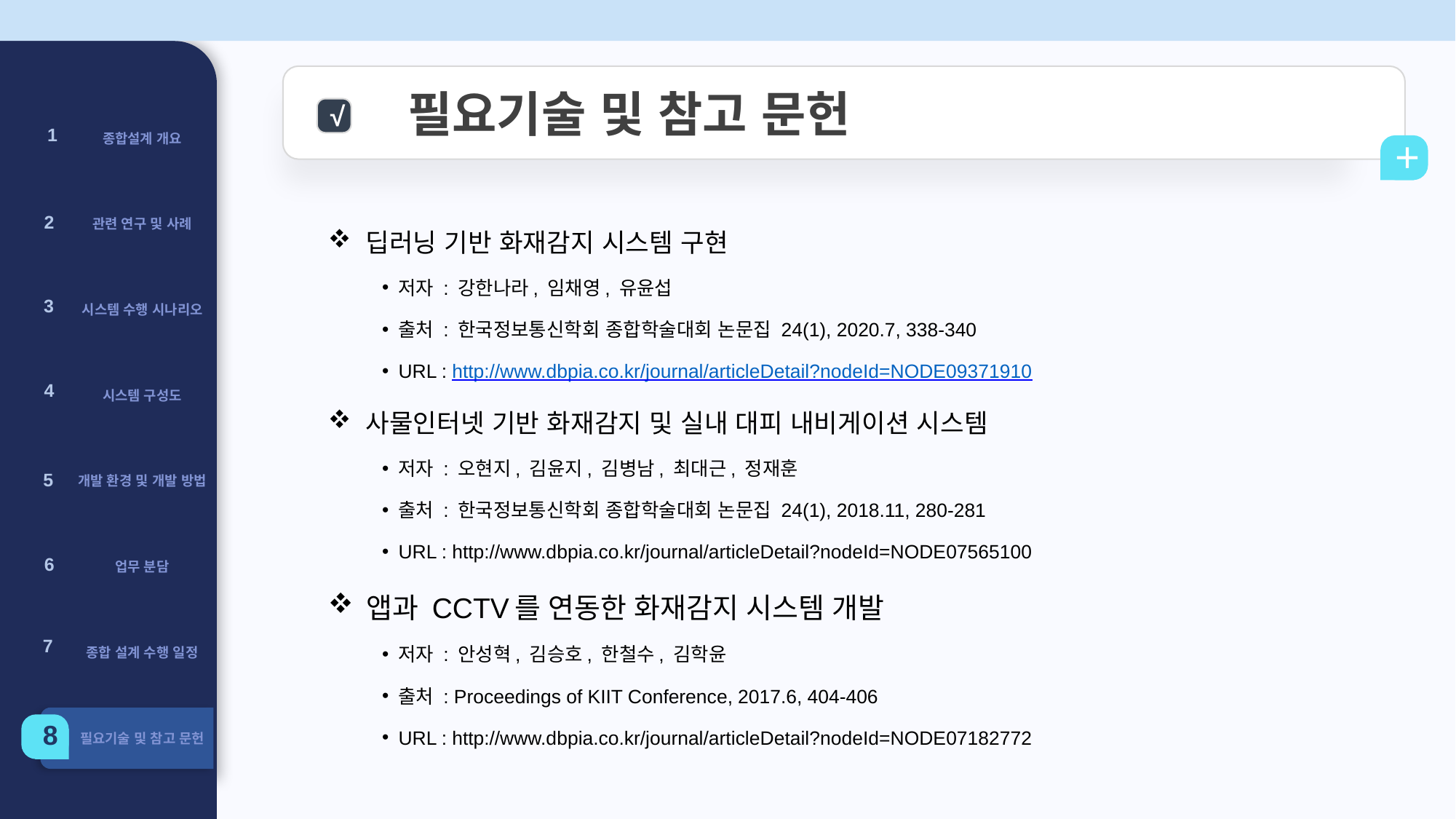

필요기술 및 참고 문헌
| 종합설계 개요 |
| --- |
| 관련 연구 및 사례 |
| 시스템 수행 시나리오 |
| 시스템 구성도 |
| 개발 환경 및 개발 방법 |
| 업무 분담 |
| 종합 설계 수행 일정 |
| 필요기술 및 참고 문헌 |
√
1
+

 딥러닝 기반 화재감지 시스템 구현
저자 : 강한나라, 임채영, 유윤섭
출처 : 한국정보통신학회 종합학술대회 논문집 24(1), 2020.7, 338-340
URL : http://www.dbpia.co.kr/journal/articleDetail?nodeId=NODE09371910
 사물인터넷 기반 화재감지 및 실내 대피 내비게이션 시스템
저자 : 오현지, 김윤지, 김병남, 최대근, 정재훈
출처 : 한국정보통신학회 종합학술대회 논문집 24(1), 2018.11, 280-281
URL : http://www.dbpia.co.kr/journal/articleDetail?nodeId=NODE07565100
 앱과 CCTV를 연동한 화재감지 시스템 개발
저자 : 안성혁, 김승호, 한철수, 김학윤
출처 : Proceedings of KIIT Conference, 2017.6, 404-406
URL : http://www.dbpia.co.kr/journal/articleDetail?nodeId=NODE07182772

2
3
4
5
6
7

8